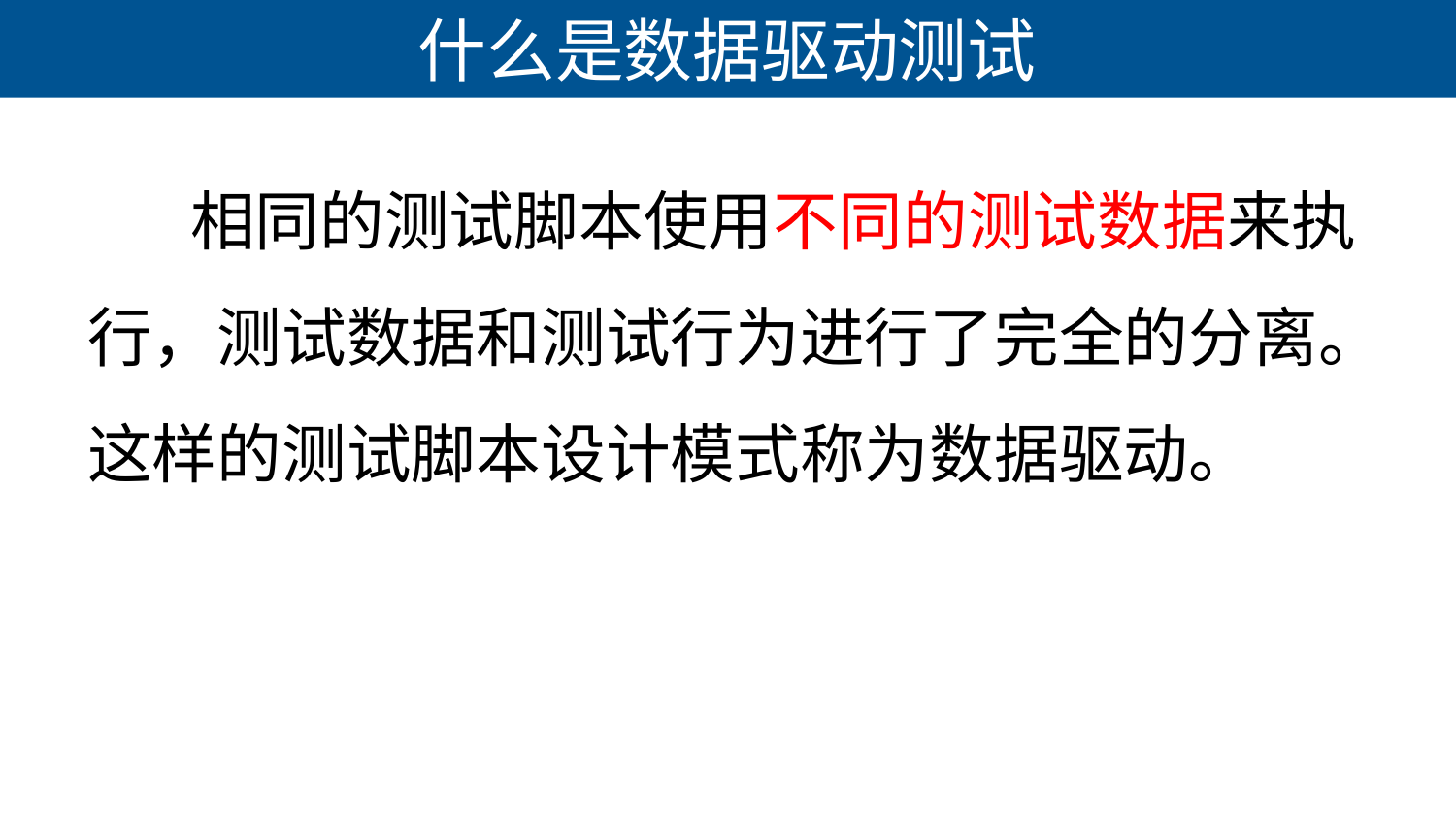

# 什么是数据驱动测试
      相同的测试脚本使用不同的测试数据来执行，测试数据和测试行为进行了完全的分离。这样的测试脚本设计模式称为数据驱动。